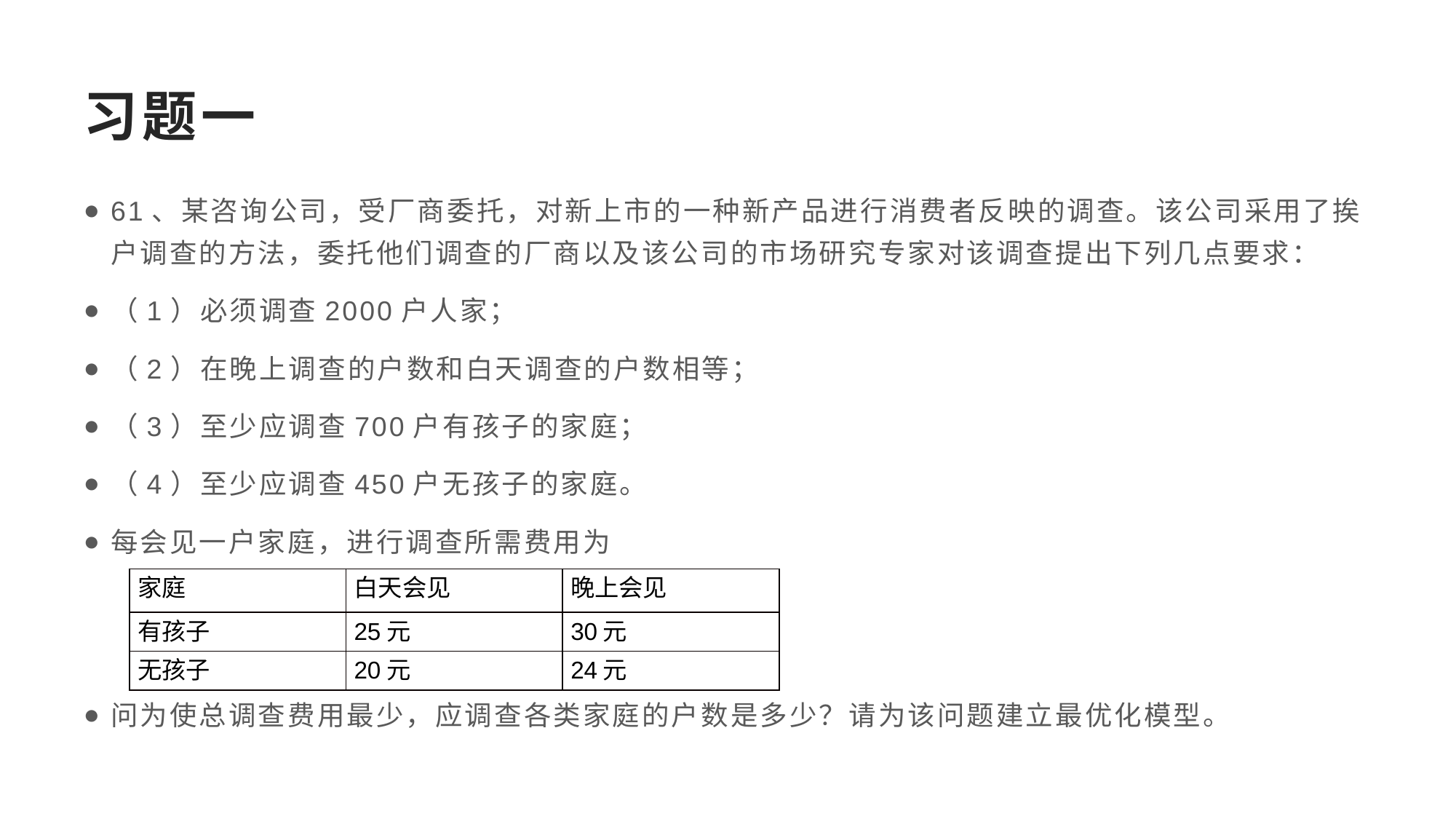

# 习题一
61、某咨询公司，受厂商委托，对新上市的一种新产品进行消费者反映的调查。该公司采用了挨户调查的方法，委托他们调查的厂商以及该公司的市场研究专家对该调查提出下列几点要求：
（1）必须调查2000户人家；
（2）在晚上调查的户数和白天调查的户数相等；
（3）至少应调查700户有孩子的家庭；
（4）至少应调查450户无孩子的家庭。
每会见一户家庭，进行调查所需费用为

问为使总调查费用最少，应调查各类家庭的户数是多少？请为该问题建立最优化模型。
| 家庭 | 白天会见 | 晚上会见 |
| --- | --- | --- |
| 有孩子 | 25元 | 30元 |
| 无孩子 | 20元 | 24元 |